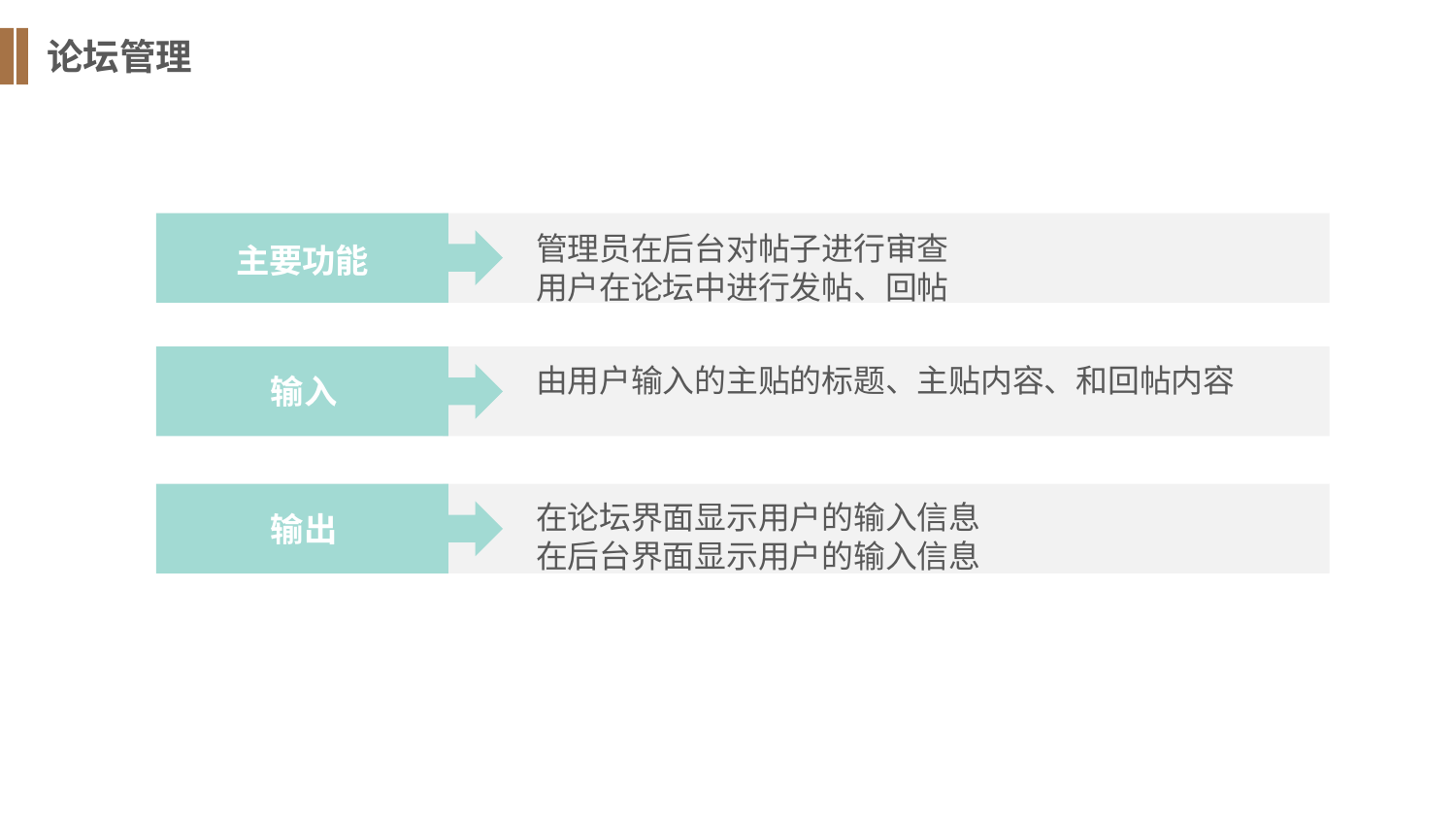

论坛管理

管理员在后台对帖子进行审查
用户在论坛中进行发帖、回帖

主要功能

由用户输入的主贴的标题、主贴内容、和回帖内容
输入

在论坛界面显示用户的输入信息
在后台界面显示用户的输入信息
输出